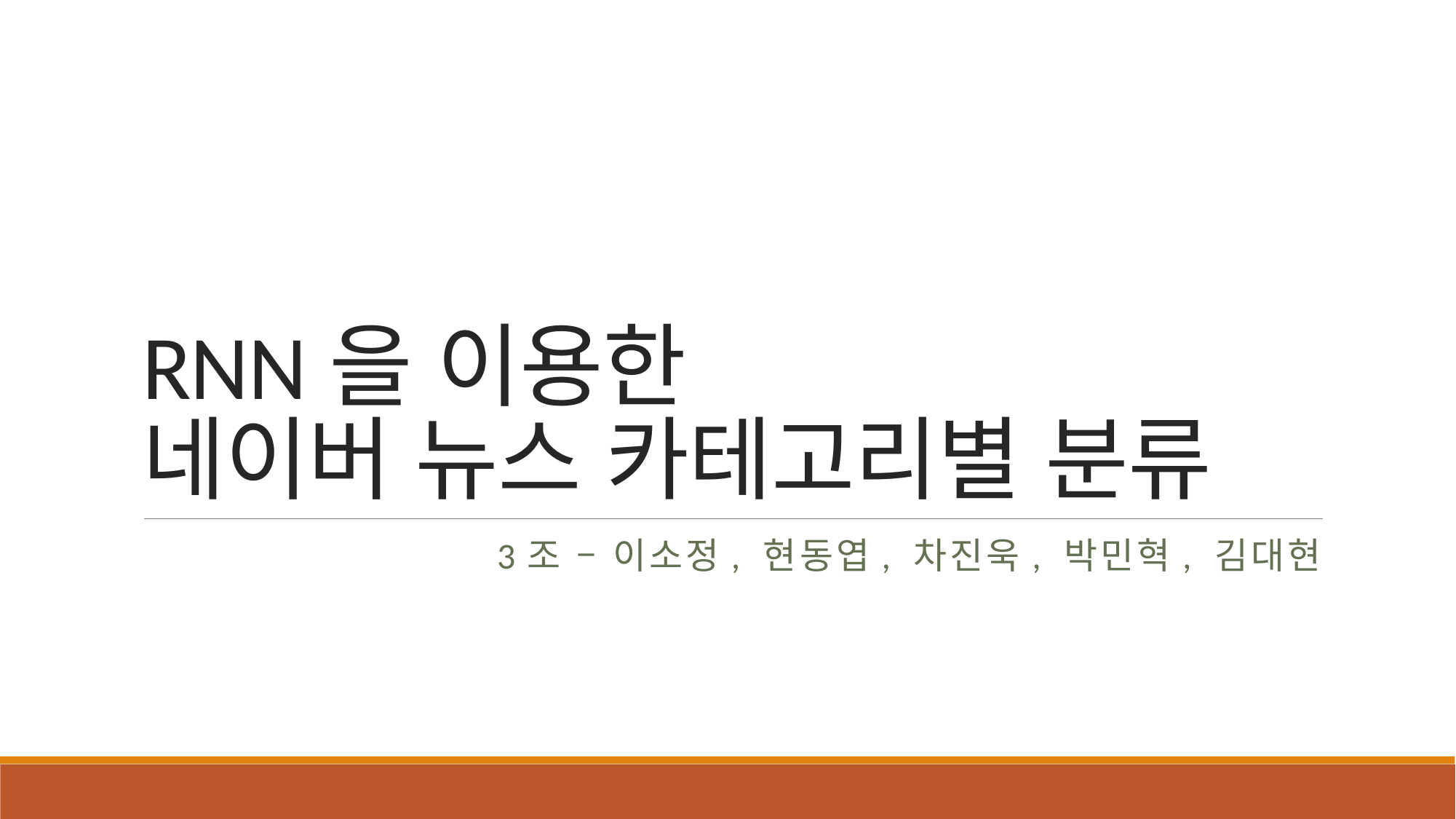

# RNN을 이용한 네이버 뉴스 카테고리별 분류
3조 – 이소정, 현동엽, 차진욱, 박민혁, 김대현